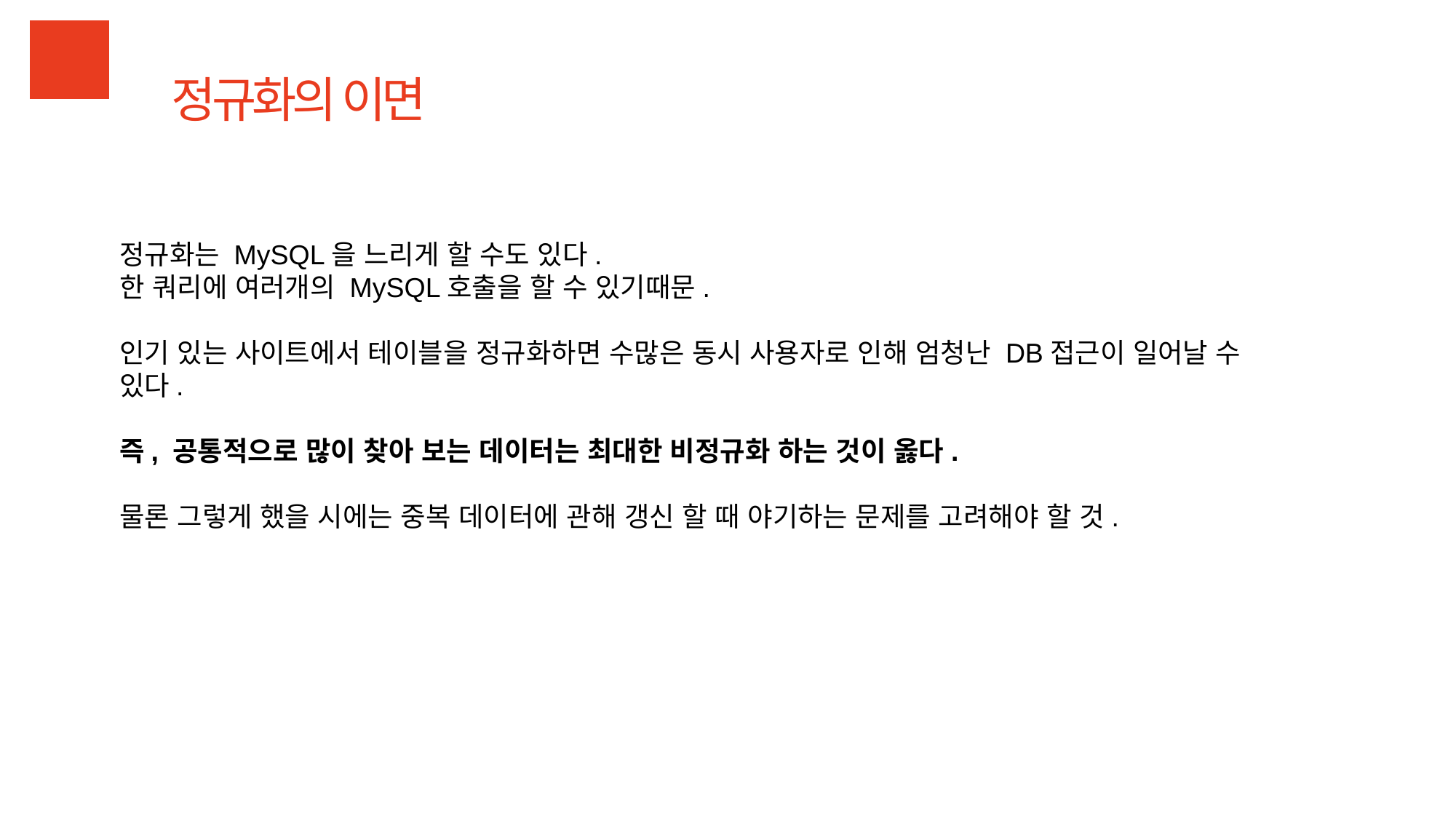

정규화의 이면

정규화는 MySQL을 느리게 할 수도 있다.
한 쿼리에 여러개의 MySQL호출을 할 수 있기때문.

인기 있는 사이트에서 테이블을 정규화하면 수많은 동시 사용자로 인해 엄청난 DB접근이 일어날 수 있다.

즉, 공통적으로 많이 찾아 보는 데이터는 최대한 비정규화 하는 것이 옳다.

물론 그렇게 했을 시에는 중복 데이터에 관해 갱신 할 때 야기하는 문제를 고려해야 할 것.